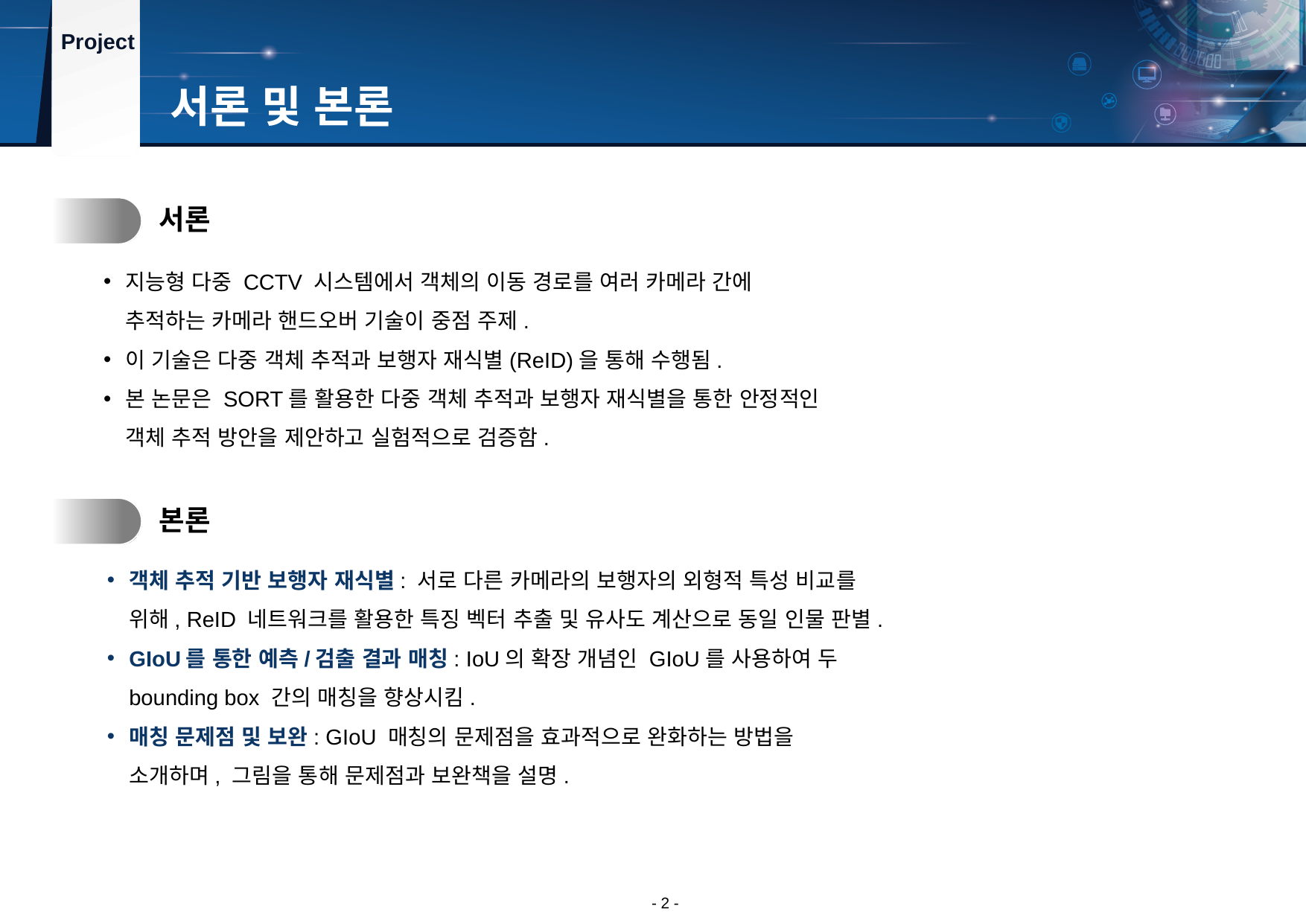

서론 및 본론

1.
서론
지능형 다중 CCTV 시스템에서 객체의 이동 경로를 여러 카메라 간에 추적하는 카메라 핸드오버 기술이 중점 주제.
이 기술은 다중 객체 추적과 보행자 재식별(ReID)을 통해 수행됨.
본 논문은 SORT를 활용한 다중 객체 추적과 보행자 재식별을 통한 안정적인 객체 추적 방안을 제안하고 실험적으로 검증함.

2.
본론
객체 추적 기반 보행자 재식별: 서로 다른 카메라의 보행자의 외형적 특성 비교를 위해, ReID 네트워크를 활용한 특징 벡터 추출 및 유사도 계산으로 동일 인물 판별.
GIoU를 통한 예측/검출 결과 매칭: IoU의 확장 개념인 GIoU를 사용하여 두 bounding box 간의 매칭을 향상시킴.
매칭 문제점 및 보완: GIoU 매칭의 문제점을 효과적으로 완화하는 방법을 소개하며, 그림을 통해 문제점과 보완책을 설명.
- 2 -